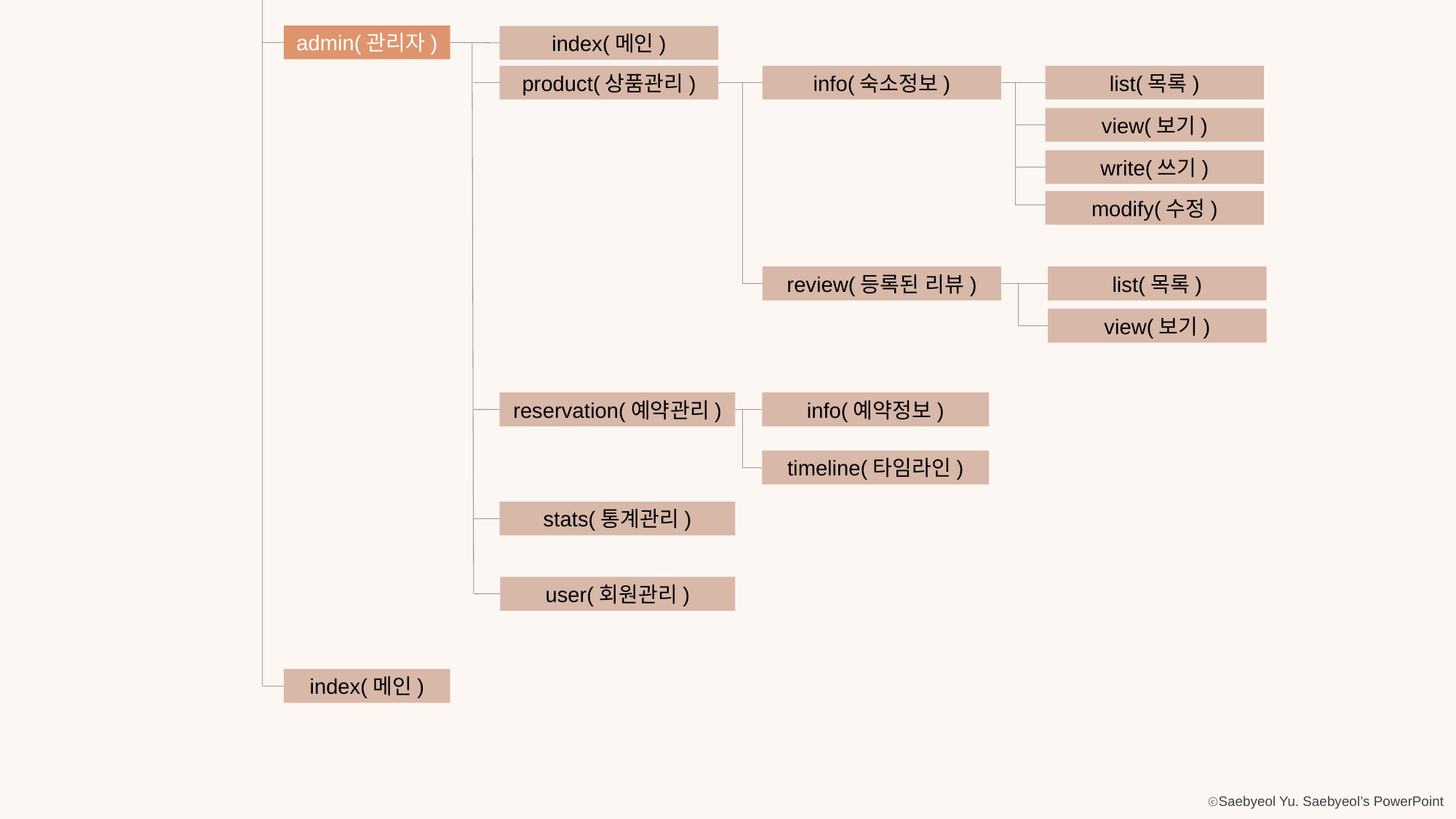

admin(관리자)
index(메인)
product(상품관리)
info(숙소정보)
list(목록)
view(보기)
write(쓰기)
modify(수정)
review(등록된 리뷰)
list(목록)
view(보기)
reservation(예약관리)
info(예약정보)
timeline(타임라인)
stats(통계관리)
user(회원관리)
index(메인)